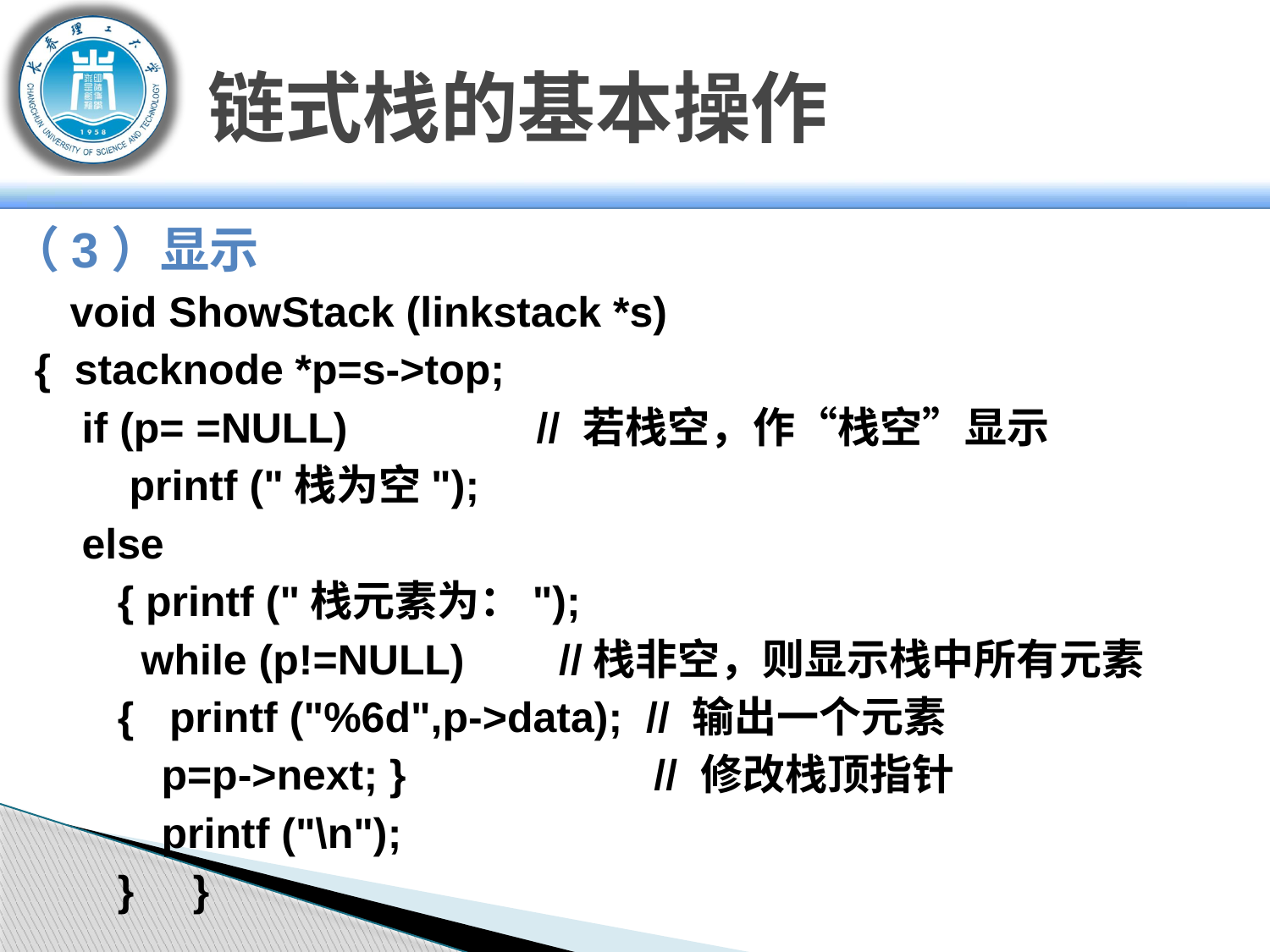

# 链式栈的基本操作
（3）显示
     void ShowStack (linkstack *s)
  {  stacknode *p=s->top;
      if (p= =NULL)                // 若栈空，作“栈空”显示
          printf ("栈为空");
      else
         { printf ("栈元素为：");
           while (p!=NULL)        //栈非空，则显示栈中所有元素
         {   printf ("%6d",p->data);  // 输出一个元素
	  p=p->next; }                     // 修改栈顶指针
	  printf ("\n");
         }     }